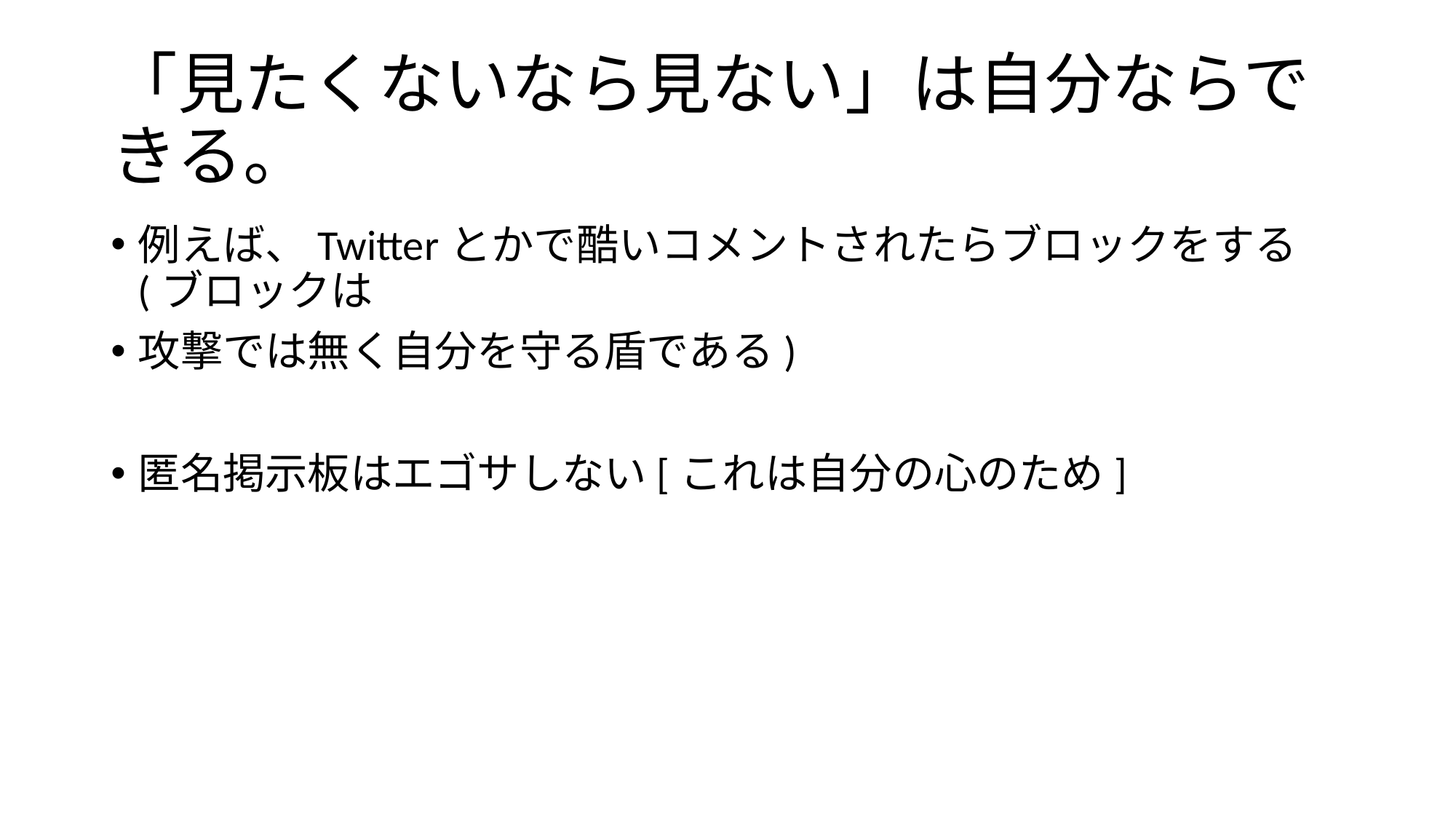

# 「見たくないなら見ない」は自分ならできる。
例えば、Twitterとかで酷いコメントされたらブロックをする(ブロックは
攻撃では無く自分を守る盾である)

匿名掲示板はエゴサしない[これは自分の心のため]